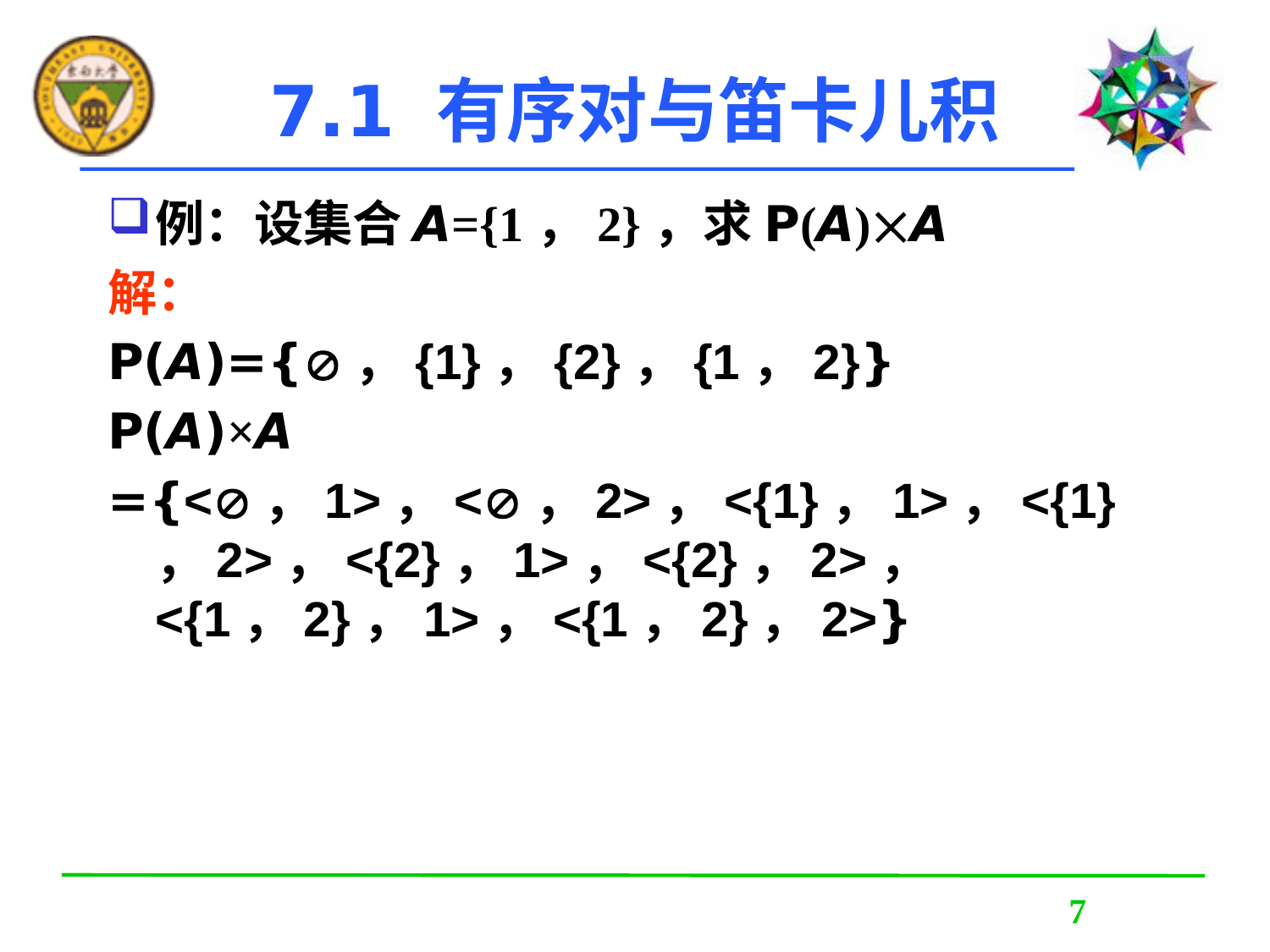

7.1 有序对与笛卡儿积
例：设集合A={1，2}，求P(A)×A
解：
P(A)={∅，{1}，{2}，{1，2}}
P(A)×A
={<∅，1>，<∅，2>，<{1}，1>，<{1}，2>，<{2}，1>，<{2}，2>， <{1，2}，1>，<{1，2}，2>}